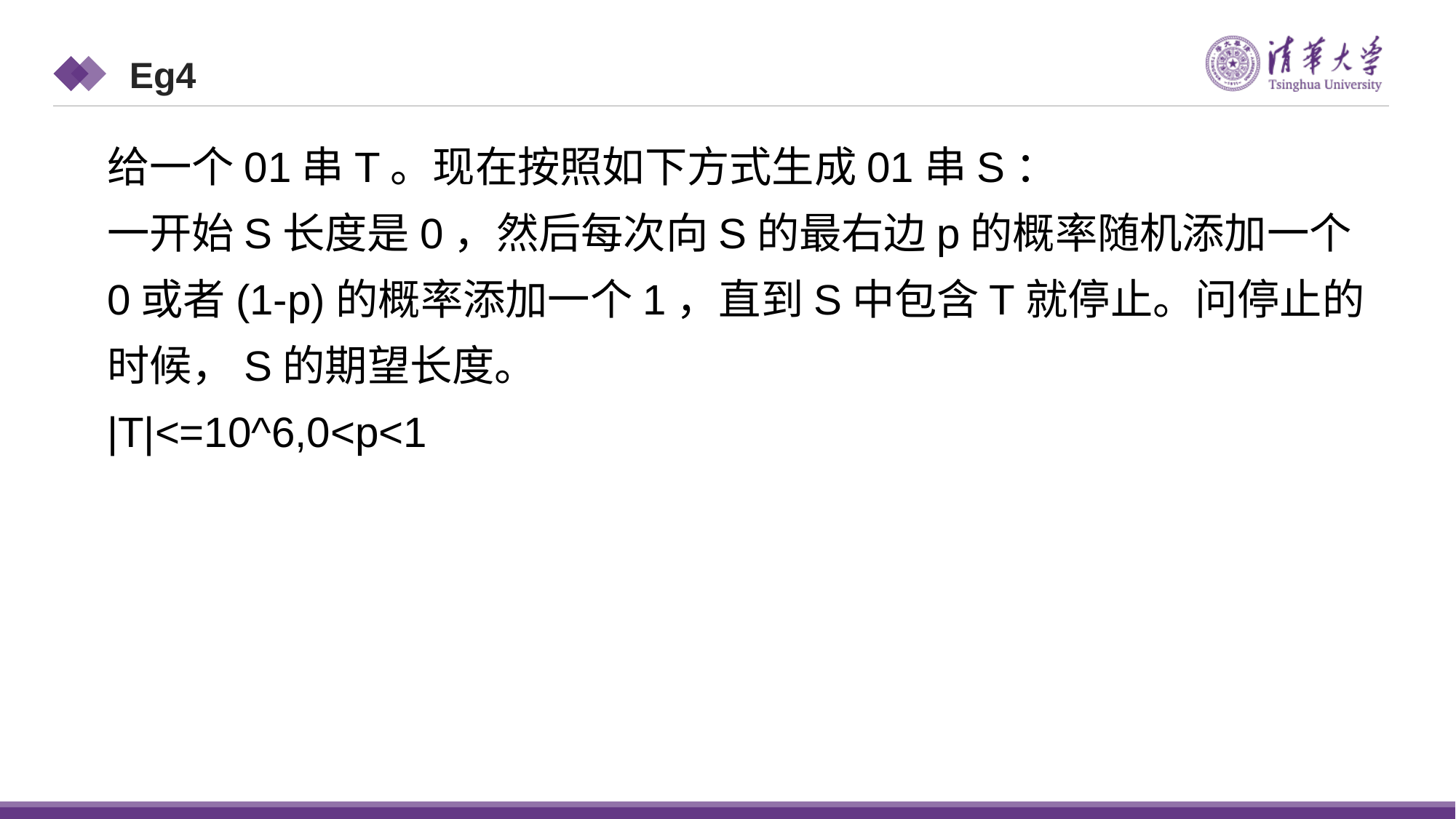

Eg4
给一个01串T。现在按照如下方式生成01串S：
一开始S长度是0，然后每次向S的最右边p的概率随机添加一个0或者(1-p)的概率添加一个1，直到S中包含T就停止。问停止的时候，S的期望长度。
|T|<=10^6,0<p<1